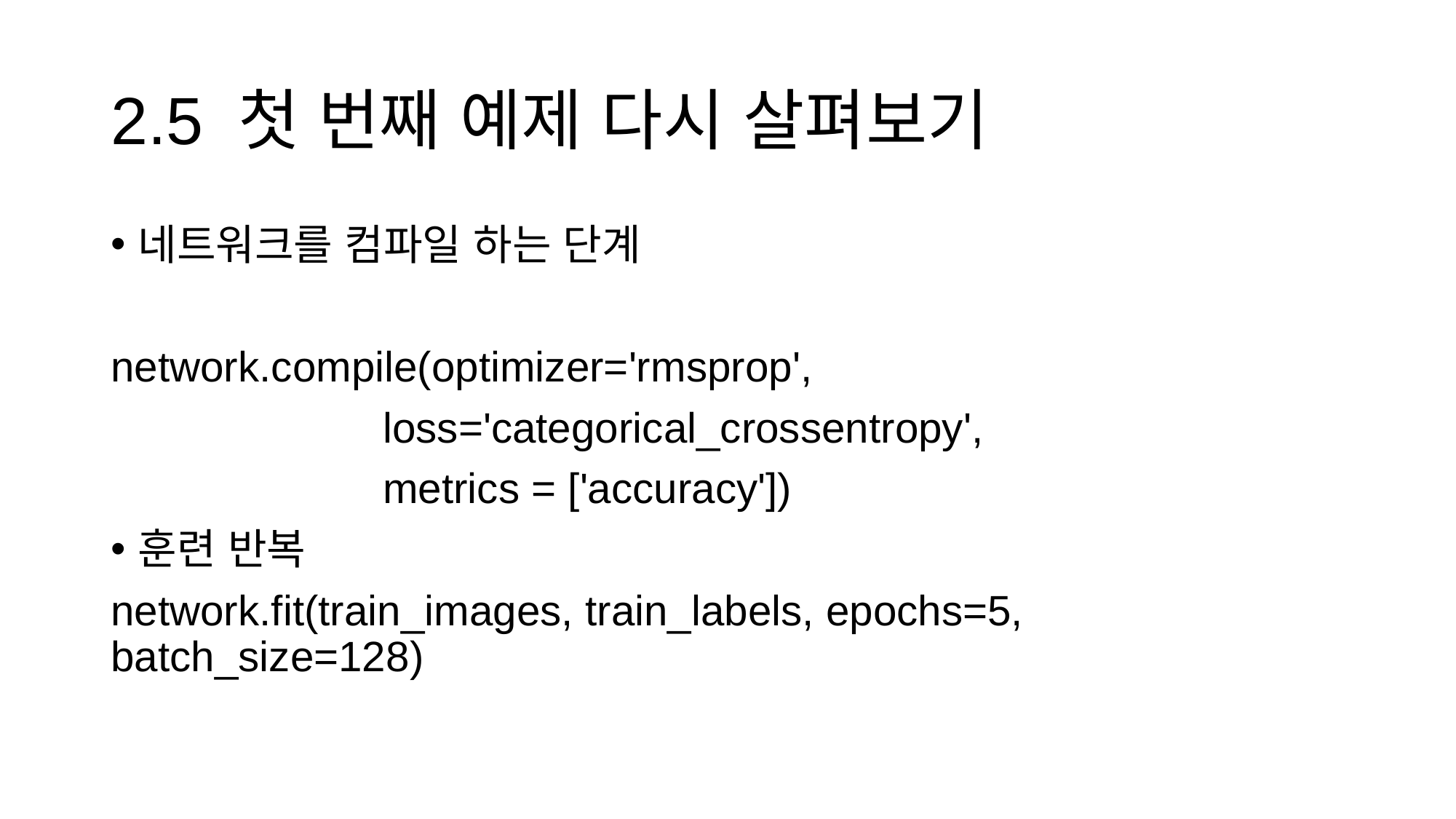

# 2.5 첫 번째 예제 다시 살펴보기
네트워크를 컴파일 하는 단계

network.compile(optimizer='rmsprop',
                       loss='categorical_crossentropy',
                       metrics = ['accuracy'])
훈련 반복
network.fit(train_images, train_labels, epochs=5, batch_size=128)